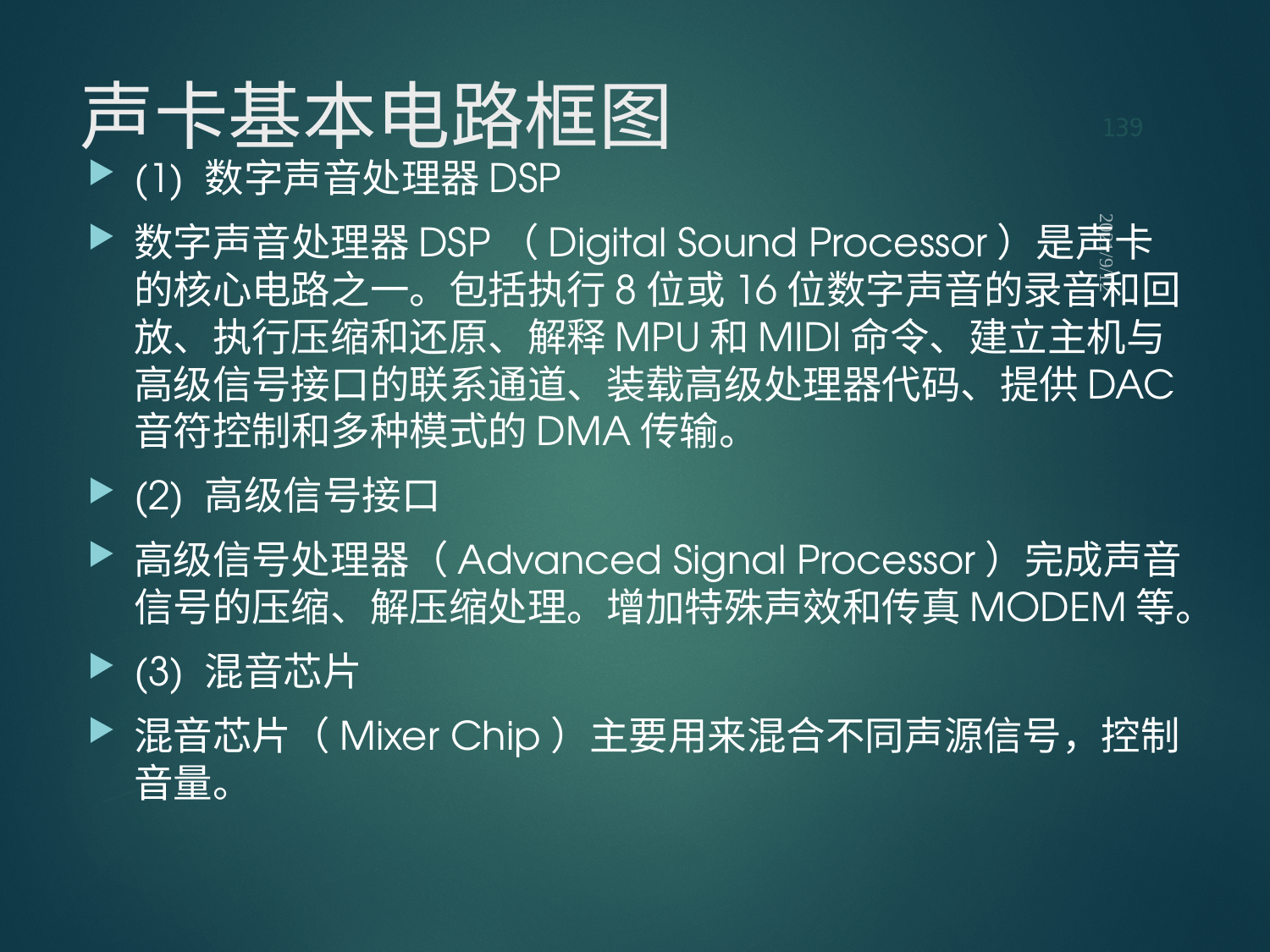

139
# 声卡基本电路框图
(1) 数字声音处理器DSP
数字声音处理器DSP（Digital Sound Processor）是声卡的核心电路之一。包括执行8位或16位数字声音的录音和回放、执行压缩和还原、解释MPU和MIDI命令、建立主机与高级信号接口的联系通道、装载高级处理器代码、提供DAC音符控制和多种模式的DMA传输。
(2) 高级信号接口
高级信号处理器（Advanced Signal Processor）完成声音信号的压缩、解压缩处理。增加特殊声效和传真MODEM等。
(3) 混音芯片
混音芯片（Mixer Chip）主要用来混合不同声源信号，控制音量。

2021/9/12